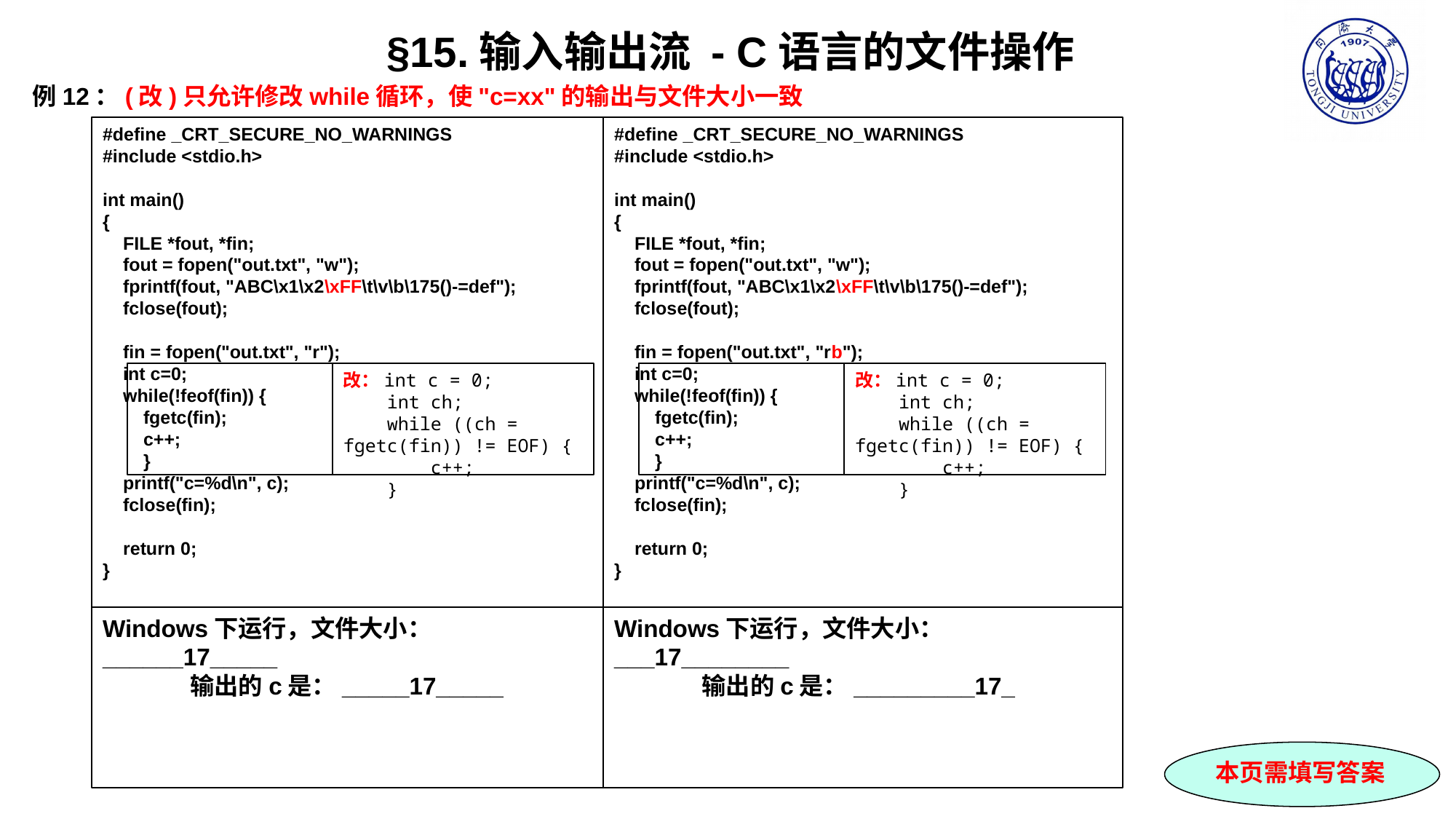

§15.输入输出流 - C语言的文件操作
例12：(改)只允许修改while循环，使"c=xx"的输出与文件大小一致
#define _CRT_SECURE_NO_WARNINGS
#include <stdio.h>

int main()
{
    FILE *fout, *fin;
    fout = fopen("out.txt", "w");
    fprintf(fout, "ABC\x1\x2\xFF\t\v\b\175()-=def");
    fclose(fout);

    fin = fopen("out.txt", "r");
    int c=0;
    while(!feof(fin)) {
        fgetc(fin);
        c++;
        }
    printf("c=%d\n", c);
    fclose(fin);

    return 0;
}
#define _CRT_SECURE_NO_WARNINGS
#include <stdio.h>

int main()
{
    FILE *fout, *fin;
    fout = fopen("out.txt", "w");
    fprintf(fout, "ABC\x1\x2\xFF\t\v\b\175()-=def");
    fclose(fout);

    fin = fopen("out.txt", "rb");
    int c=0;
    while(!feof(fin)) {
        fgetc(fin);
        c++;
        }
    printf("c=%d\n", c);
    fclose(fin);

    return 0;
}

改：int c = 0;
    int ch;
    while ((ch = fgetc(fin)) != EOF) {
        c++;
    }

改：int c = 0;
    int ch;
    while ((ch = fgetc(fin)) != EOF) {
        c++;
    }

Windows下运行，文件大小：______17_____
               输出的c是：_____17_____
Windows下运行，文件大小：___17________
               输出的c是：_________17_
本页需填写答案